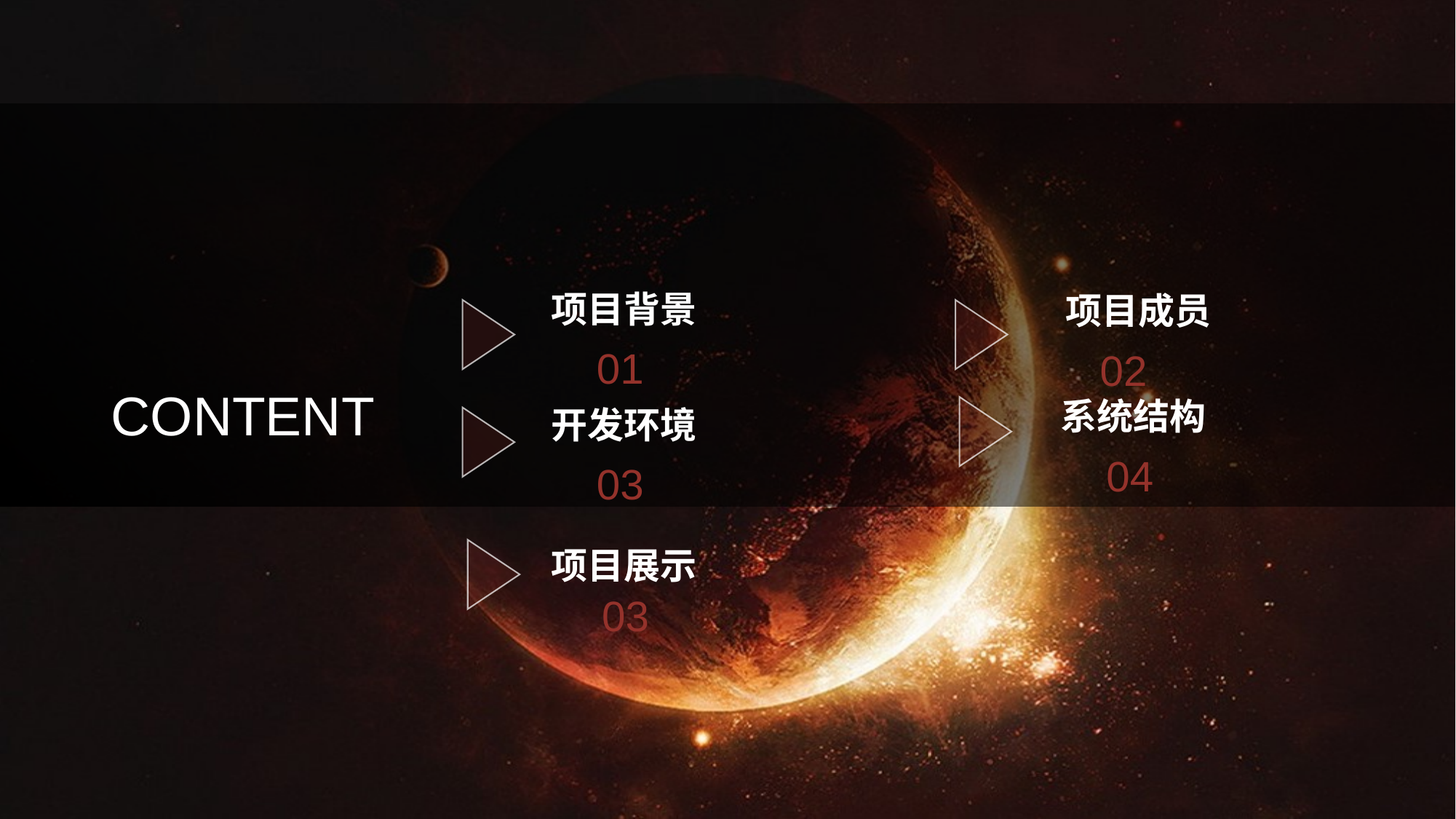

项目背景
项目成员

01
02
CONTENT
系统结构
开发环境

04
03
项目展示

03